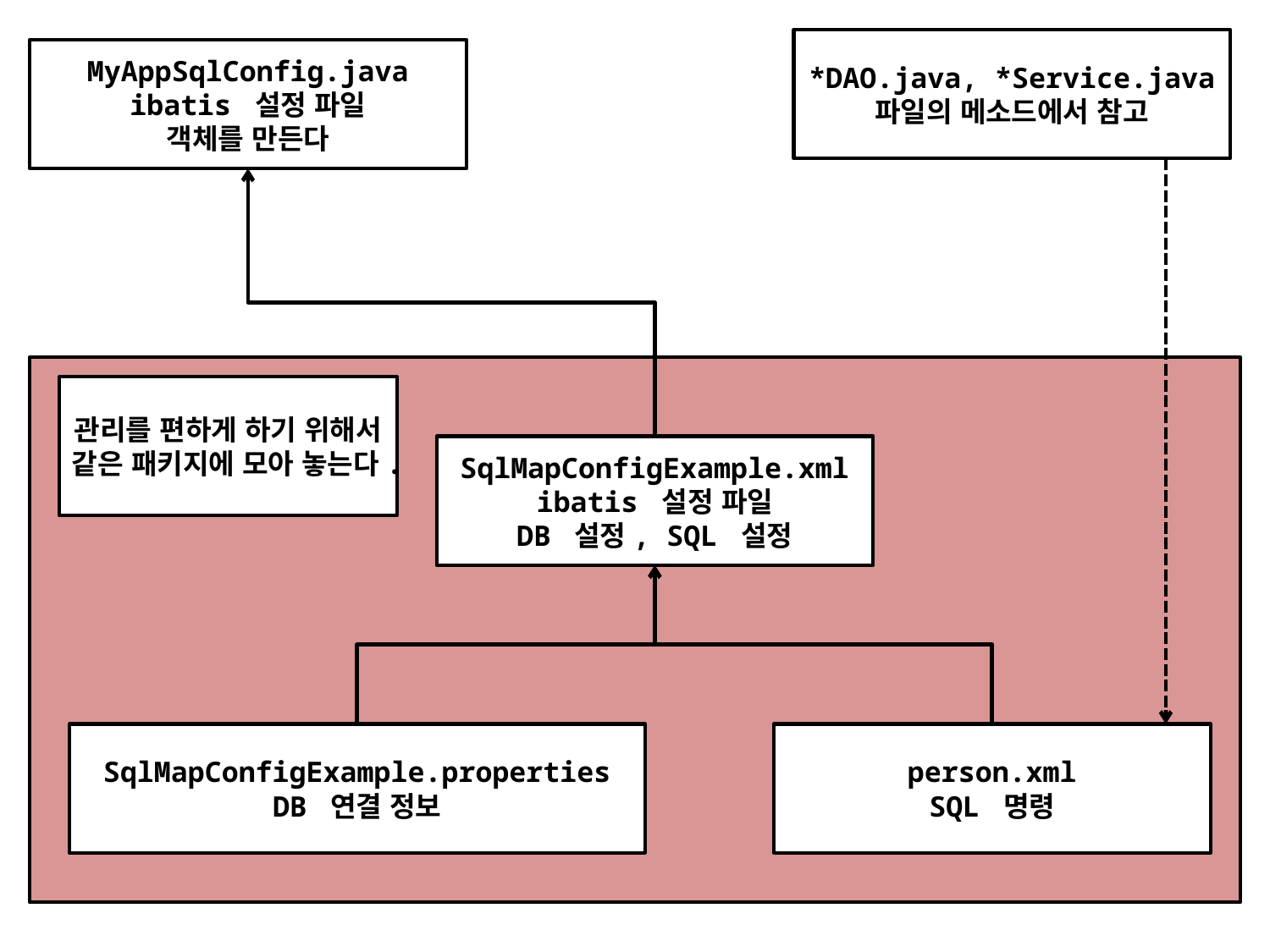

*DAO.java, *Service.java
파일의 메소드에서 참고
MyAppSqlConfig.java
ibatis 설정 파일
객체를 만든다

관리를 편하게 하기 위해서 같은 패키지에 모아 놓는다.
SqlMapConfigExample.xml
ibatis 설정 파일
DB 설정, SQL 설정
SqlMapConfigExample.properties
DB 연결 정보
person.xml
SQL 명령